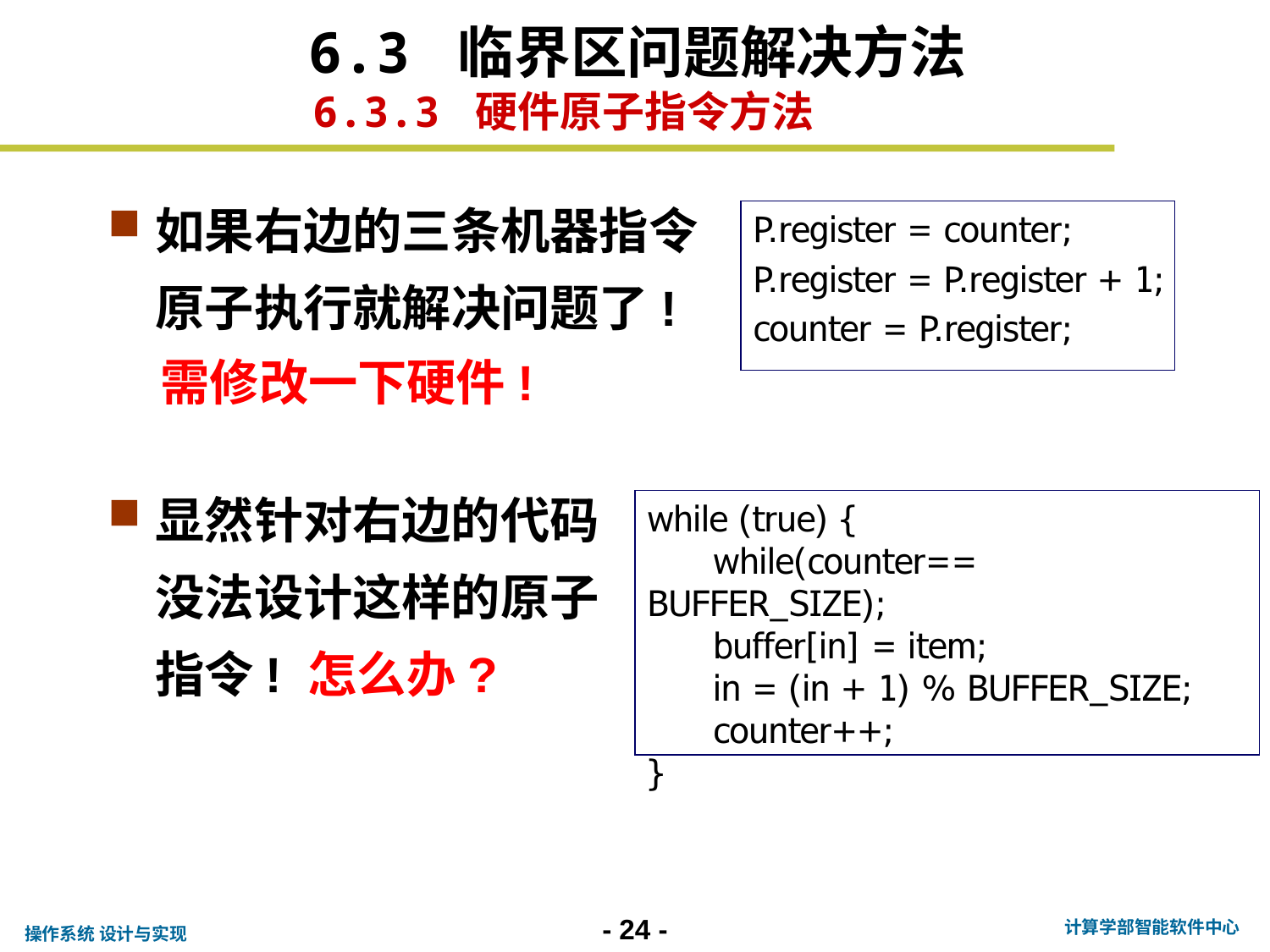

6.3 临界区问题解决方法
6.3.3 硬件原子指令方法
如果右边的三条机器指令原子执行就解决问题了!

P.register = counter;
P.register = P.register + 1;
counter = P.register;
需修改一下硬件!
显然针对右边的代码没法设计这样的原子指令! 怎么办?

while (true) {
      while(counter== BUFFER_SIZE);
      buffer[in] = item;
      in = (in + 1) % BUFFER_SIZE;
      counter++;
}